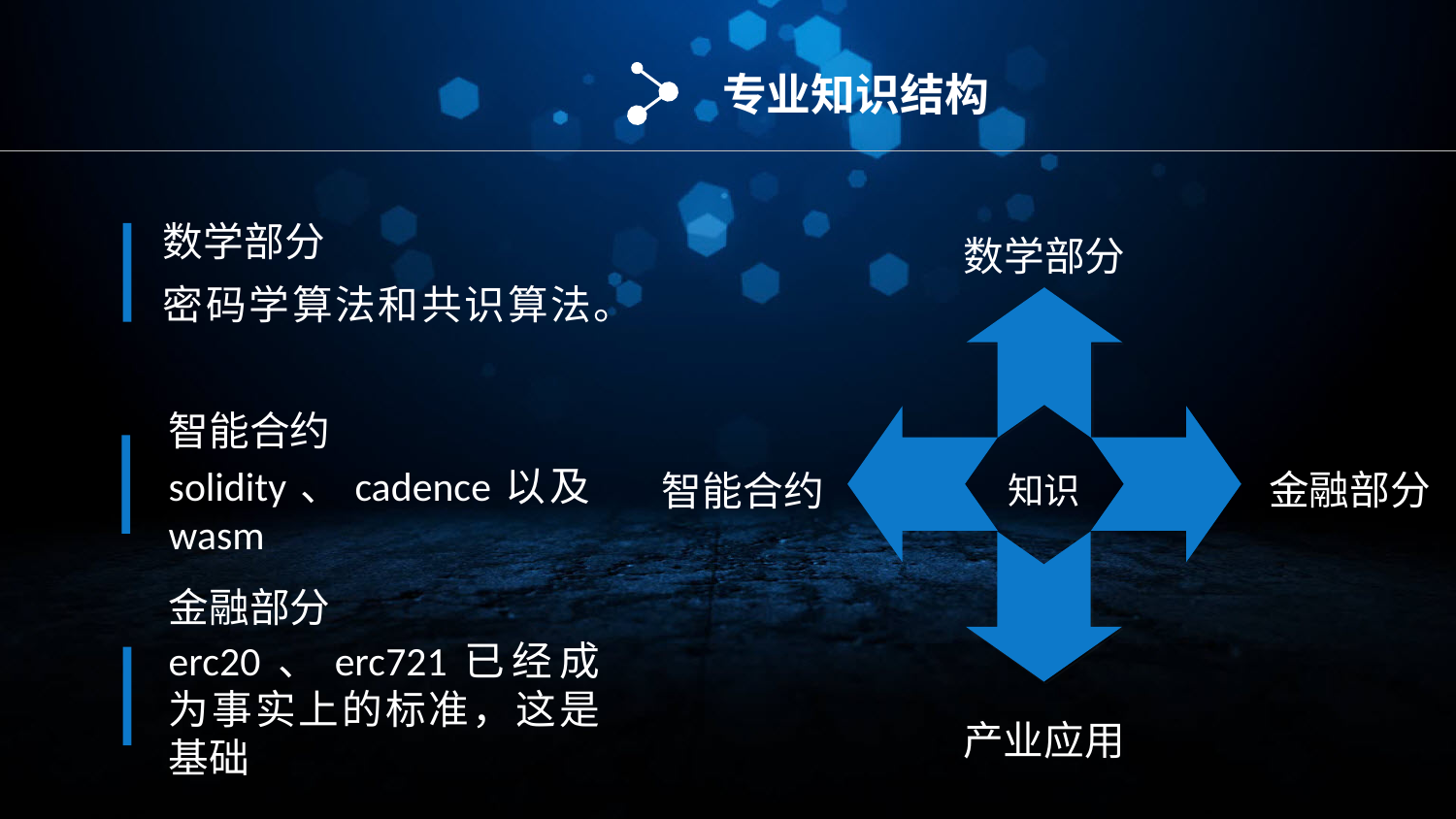

专业知识结构
数学部分
密码学算法和共识算法。
数学部分

智能合约
solidity、cadence以及wasm

金融部分
智能合约
知识

金融部分
erc20、erc721已经成为事实上的标准，这是基础

产业应用